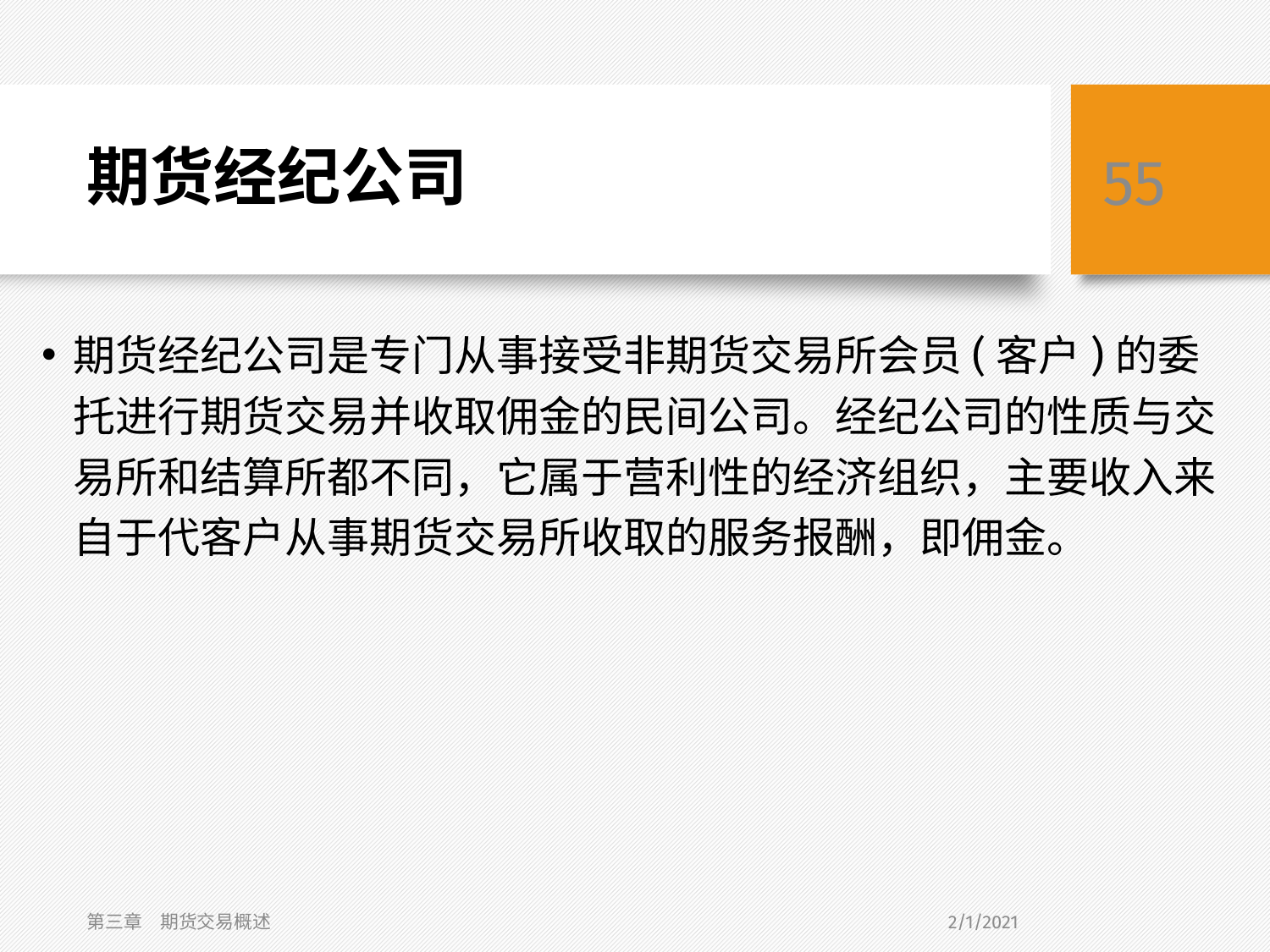

# 期货经纪公司
55
期货经纪公司是专门从事接受非期货交易所会员(客户)的委托进行期货交易并收取佣金的民间公司。经纪公司的性质与交易所和结算所都不同，它属于营利性的经济组织，主要收入来自于代客户从事期货交易所收取的服务报酬，即佣金。

2/1/2021
第三章　期货交易概述